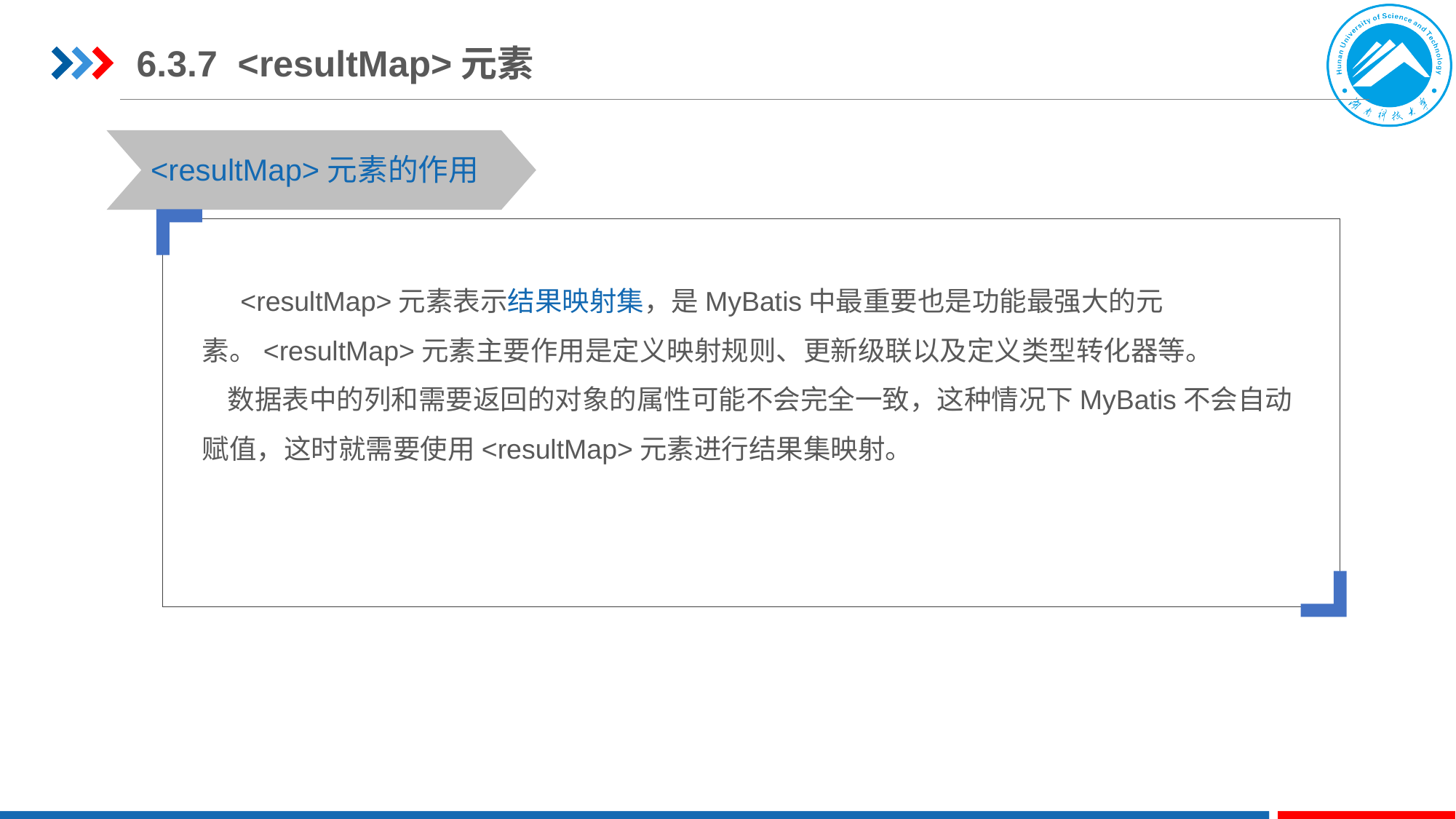

6.3.7  <resultMap>元素

<resultMap>元素的作用

     <resultMap>元素表示结果映射集，是MyBatis中最重要也是功能最强大的元素。<resultMap>元素主要作用是定义映射规则、更新级联以及定义类型转化器等。
   数据表中的列和需要返回的对象的属性可能不会完全一致，这种情况下MyBatis不会自动赋值，这时就需要使用<resultMap>元素进行结果集映射。